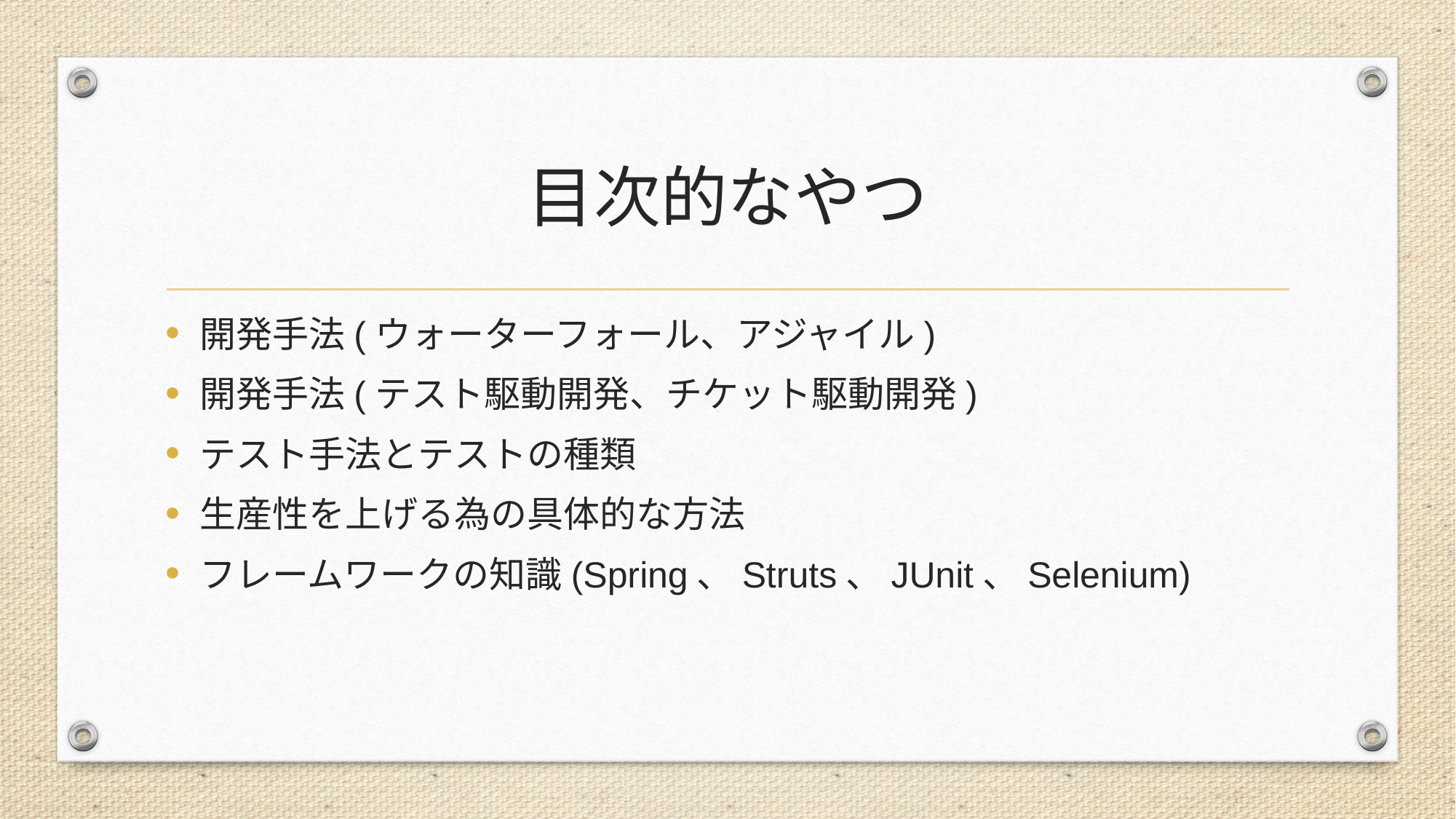

# 目次的なやつ
開発手法(ウォーターフォール、アジャイル)
開発手法(テスト駆動開発、チケット駆動開発)
テスト手法とテストの種類
生産性を上げる為の具体的な方法
フレームワークの知識(Spring、Struts、JUnit、Selenium)